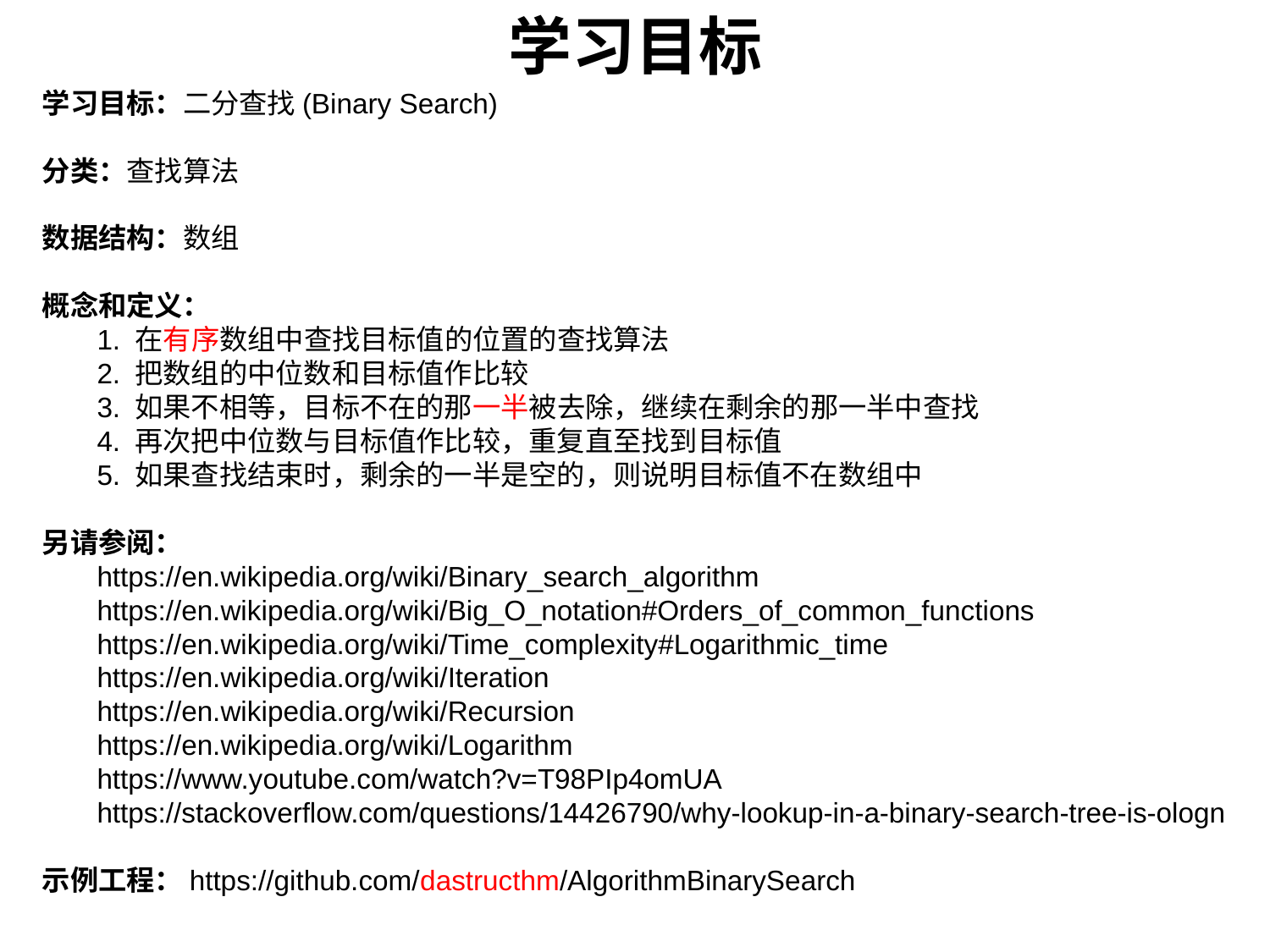

学习目标
学习目标：二分查找(Binary Search)

分类：查找算法

数据结构：数组

概念和定义：
       1. 在有序数组中查找目标值的位置的查找算法
       2. 把数组的中位数和目标值作比较
       3. 如果不相等，目标不在的那一半被去除，继续在剩余的那一半中查找
       4. 再次把中位数与目标值作比较，重复直至找到目标值
       5. 如果查找结束时，剩余的一半是空的，则说明目标值不在数组中

另请参阅：
       https://en.wikipedia.org/wiki/Binary_search_algorithm
       https://en.wikipedia.org/wiki/Big_O_notation#Orders_of_common_functions
       https://en.wikipedia.org/wiki/Time_complexity#Logarithmic_time
       https://en.wikipedia.org/wiki/Iteration
       https://en.wikipedia.org/wiki/Recursion
       https://en.wikipedia.org/wiki/Logarithm
       https://www.youtube.com/watch?v=T98PIp4omUA
       https://stackoverflow.com/questions/14426790/why-lookup-in-a-binary-search-tree-is-ologn

示例工程：https://github.com/dastructhm/AlgorithmBinarySearch